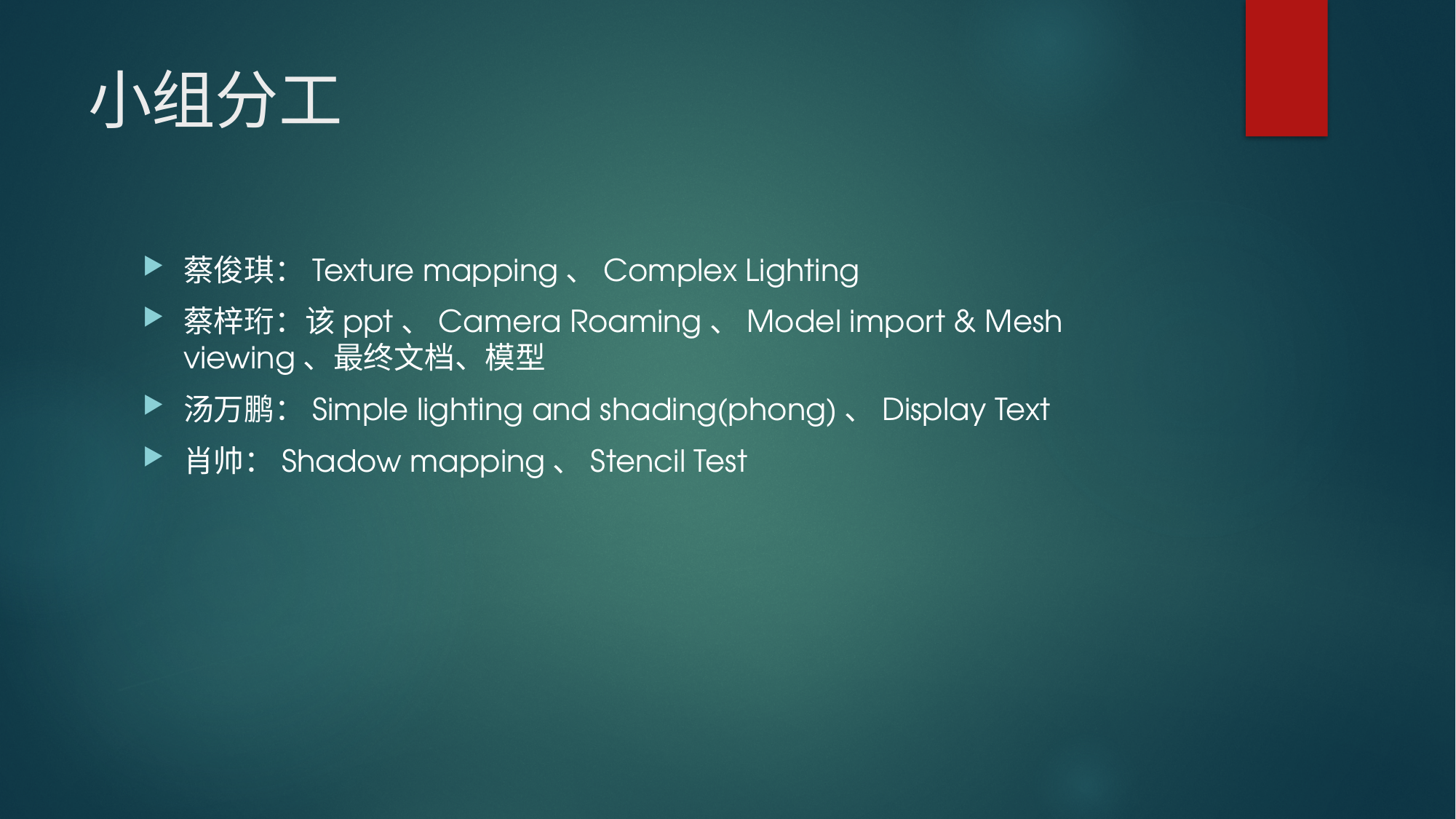

# 小组分工
蔡俊琪：Texture mapping、Complex Lighting
蔡梓珩：该ppt、Camera Roaming、Model import & Mesh viewing、最终文档、模型
汤万鹏：Simple lighting and shading(phong)、Display Text
肖帅：Shadow mapping、Stencil Test